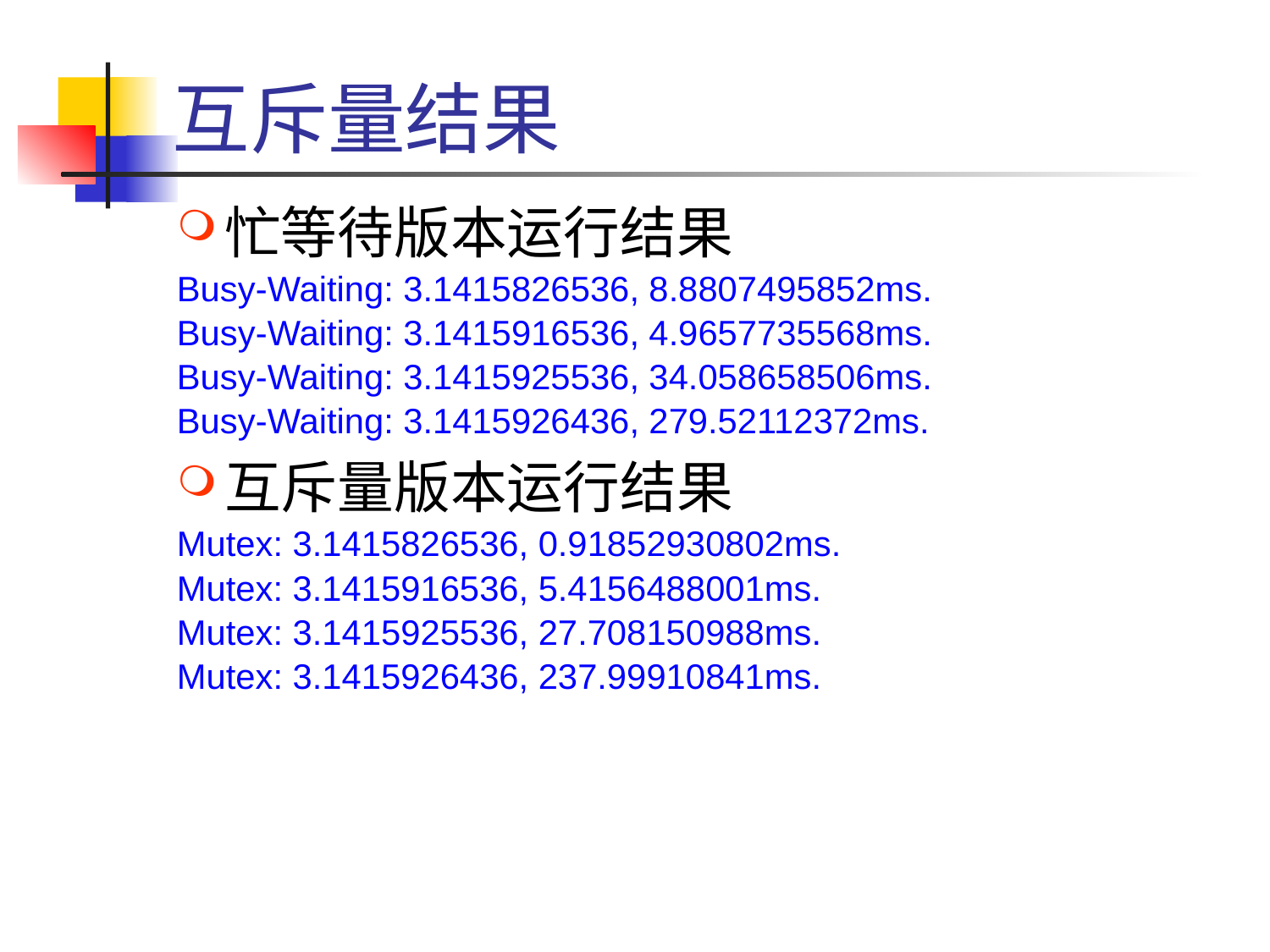

# 互斥量结果
忙等待版本运行结果
Busy-Waiting: 3.1415826536, 8.8807495852ms.
Busy-Waiting: 3.1415916536, 4.9657735568ms.
Busy-Waiting: 3.1415925536, 34.058658506ms.
Busy-Waiting: 3.1415926436, 279.52112372ms.
互斥量版本运行结果
Mutex: 3.1415826536, 0.91852930802ms.
Mutex: 3.1415916536, 5.4156488001ms.
Mutex: 3.1415925536, 27.708150988ms.
Mutex: 3.1415926436, 237.99910841ms.